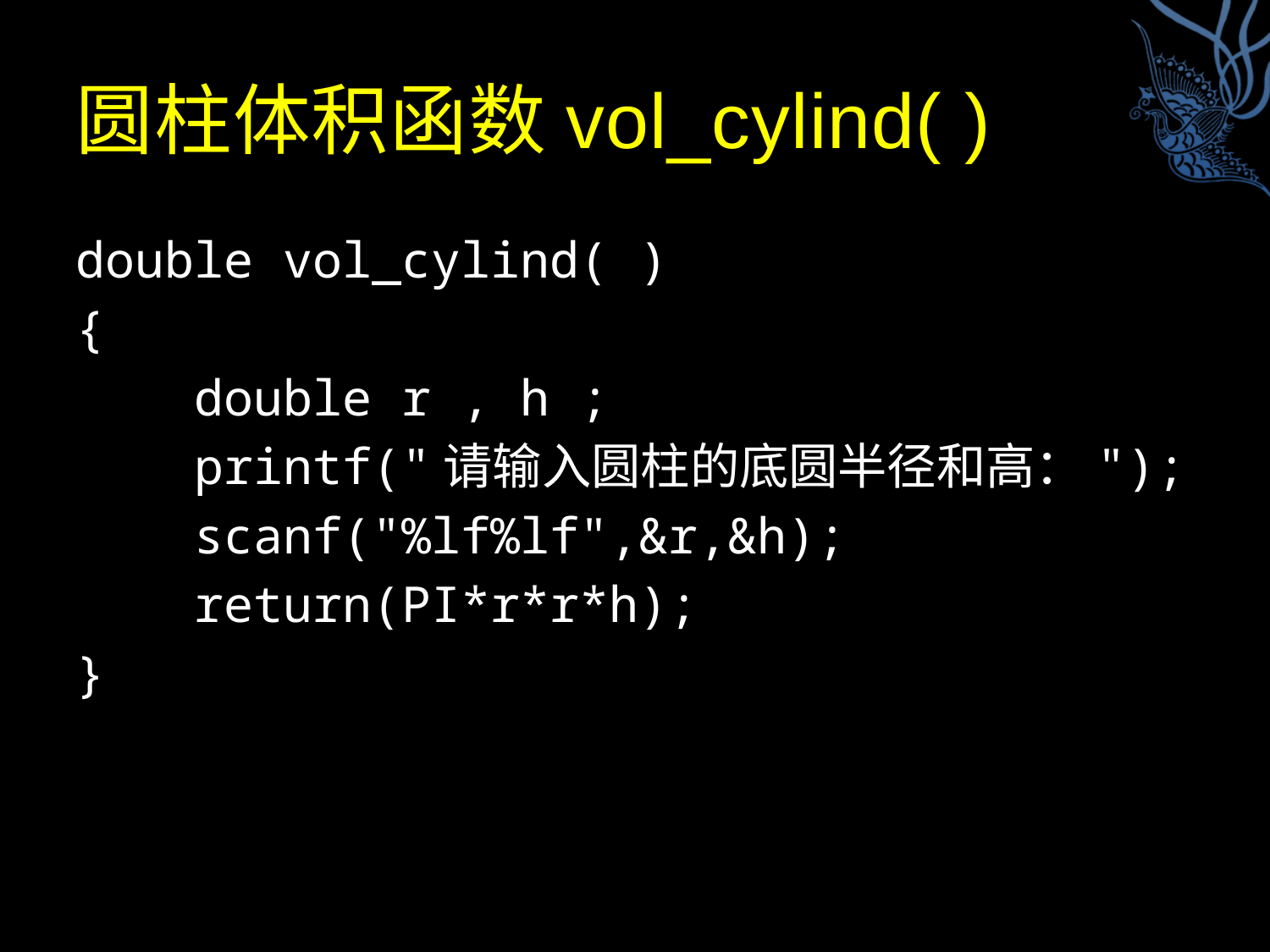

# 圆柱体积函数vol_cylind( )
double vol_cylind( )
{
    double r , h ;
    printf("请输入圆柱的底圆半径和高：");
    scanf("%lf%lf",&r,&h);
    return(PI*r*r*h);
}